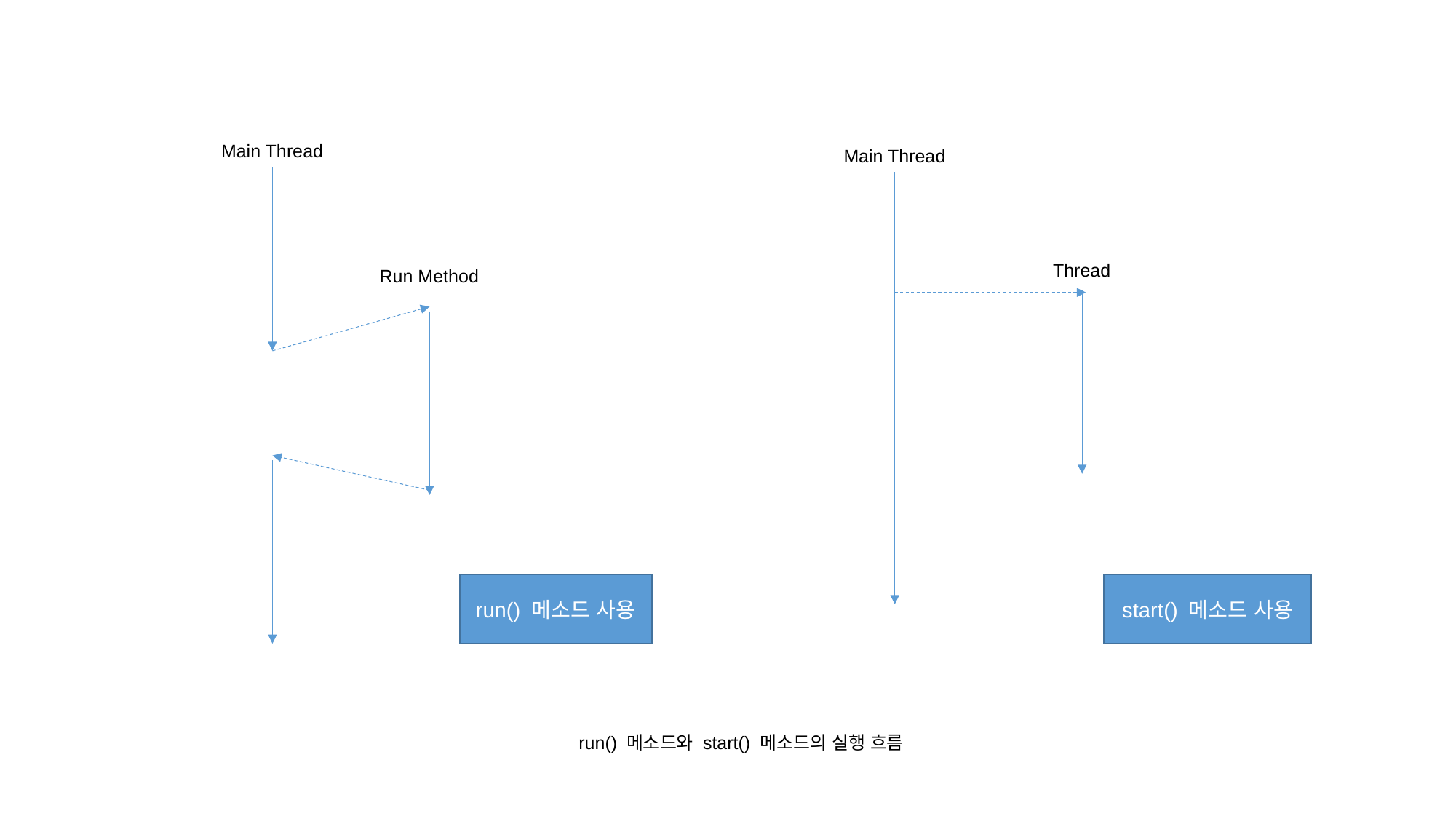

Main Thread
Main Thread
Thread
Run Method
start() 메소드 사용
run() 메소드 사용
run() 메소드와 start() 메소드의 실행 흐름